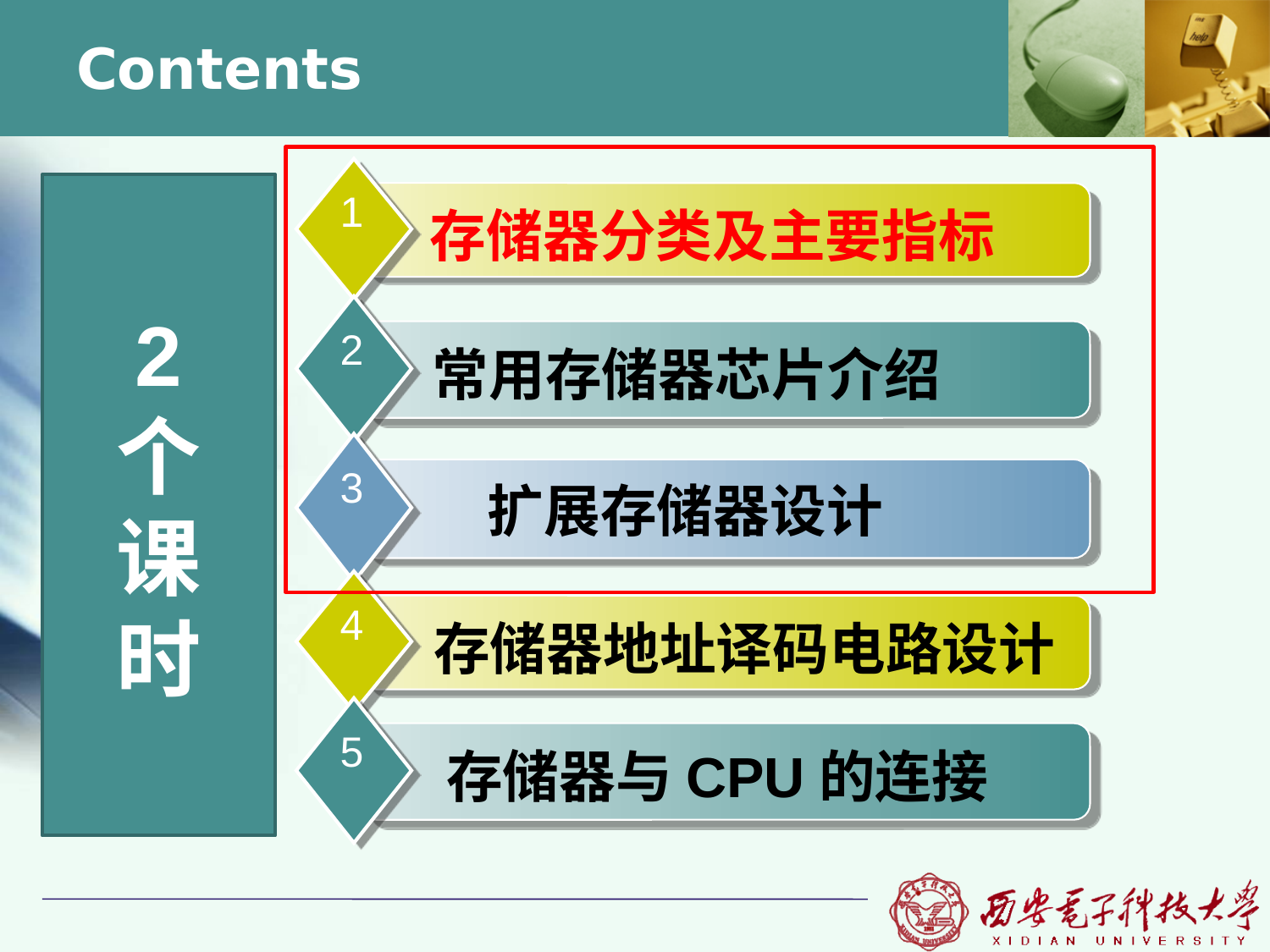

# Contents

1

存储器分类及主要指标
2
个
课
时

2

常用存储器芯片介绍

3

扩展存储器设计

4

存储器地址译码电路设计

5

存储器与CPU的连接